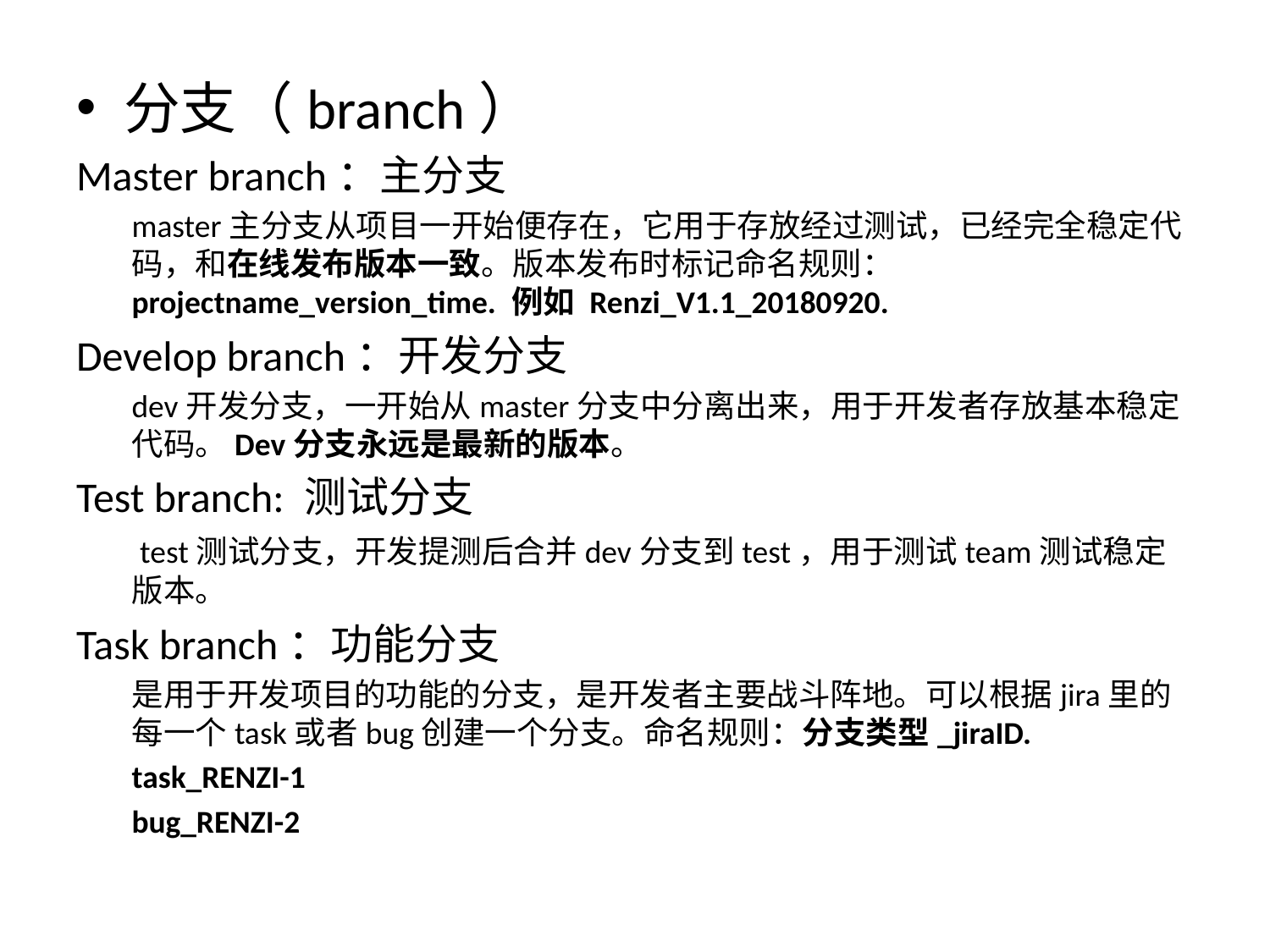

分支（branch）
Master branch：主分支
master主分支从项目一开始便存在，它用于存放经过测试，已经完全稳定代码，和在线发布版本一致。版本发布时标记命名规则：projectname_version_time. 例如 Renzi_V1.1_20180920.
Develop branch：开发分支
dev开发分支，一开始从master分支中分离出来，用于开发者存放基本稳定代码。Dev分支永远是最新的版本。
Test branch: 测试分支
 test测试分支，开发提测后合并dev分支到test，用于测试team测试稳定版本。
Task branch：功能分支
是用于开发项目的功能的分支，是开发者主要战斗阵地。可以根据jira里的每一个task或者bug创建一个分支。命名规则：分支类型_jiraID.
task_RENZI-1
bug_RENZI-2